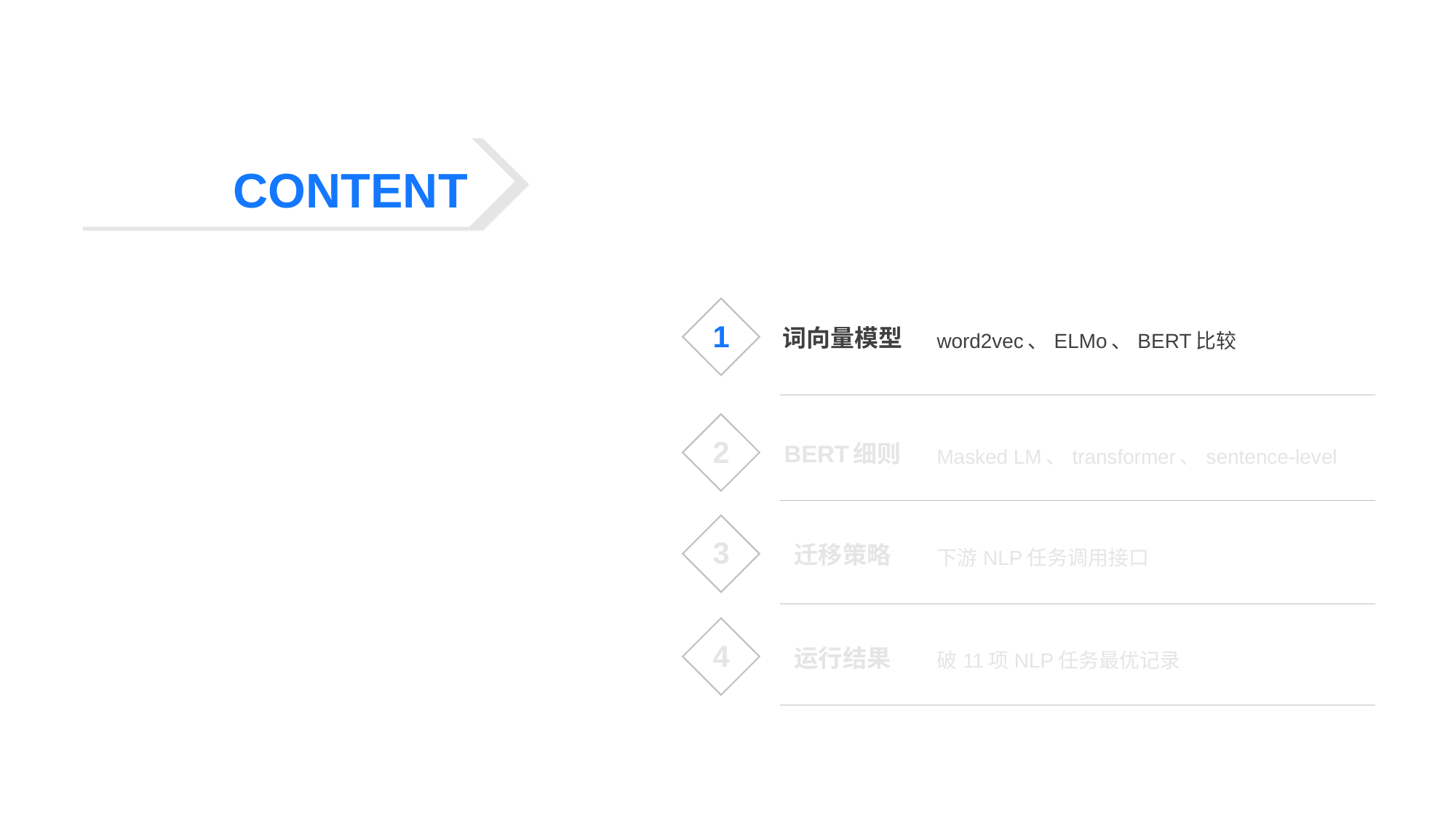

CONTENT
1
词向量模型
word2vec、ELMo、BERT比较
2
BERT细则
Masked LM、transformer、sentence-level
3
迁移策略
下游NLP任务调用接口
4
破11项NLP任务最优记录
运行结果